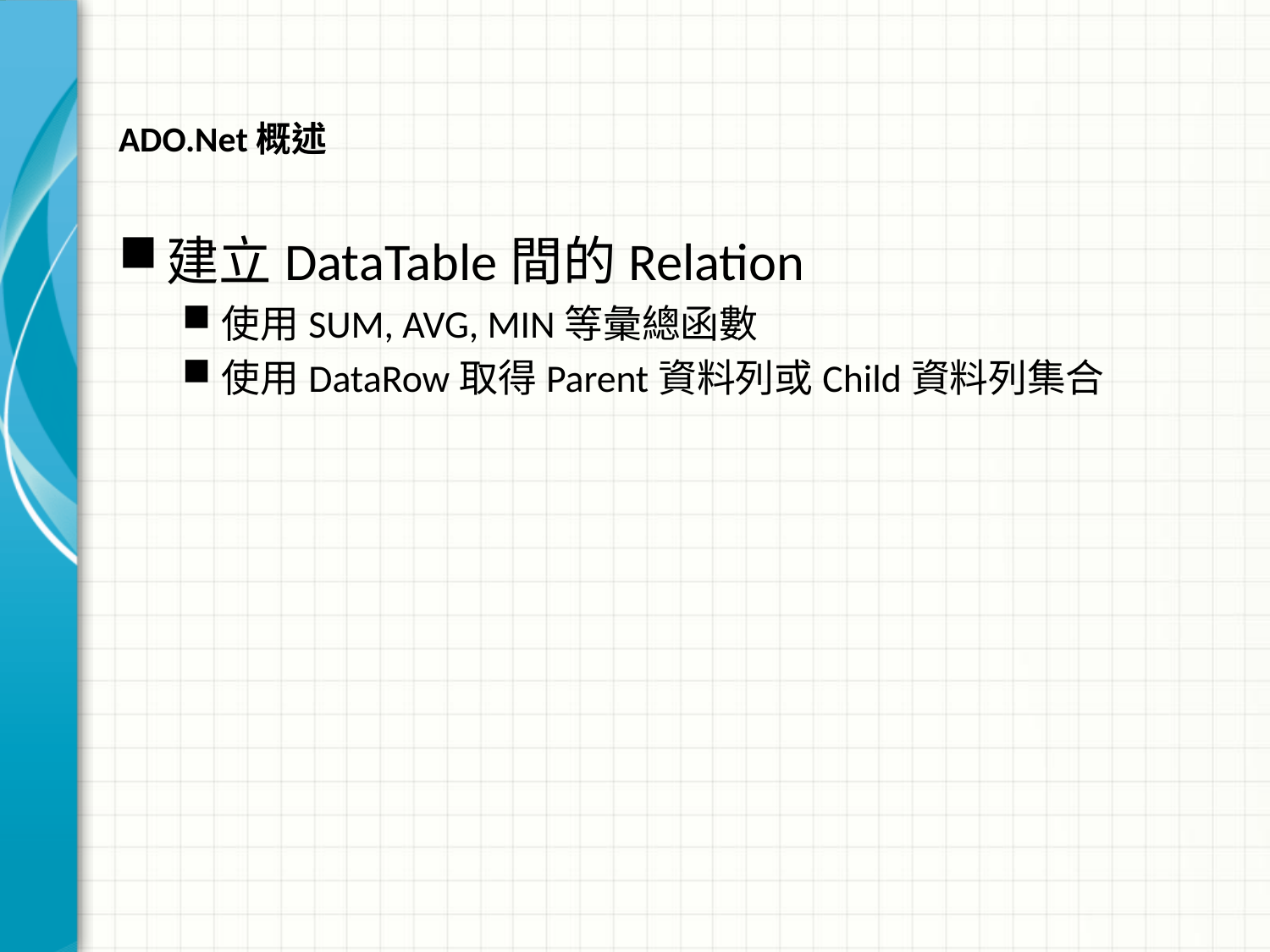

# ADO.Net概述
建立DataTable間的Relation
使用SUM, AVG, MIN等彙總函數
使用DataRow取得Parent資料列或Child資料列集合